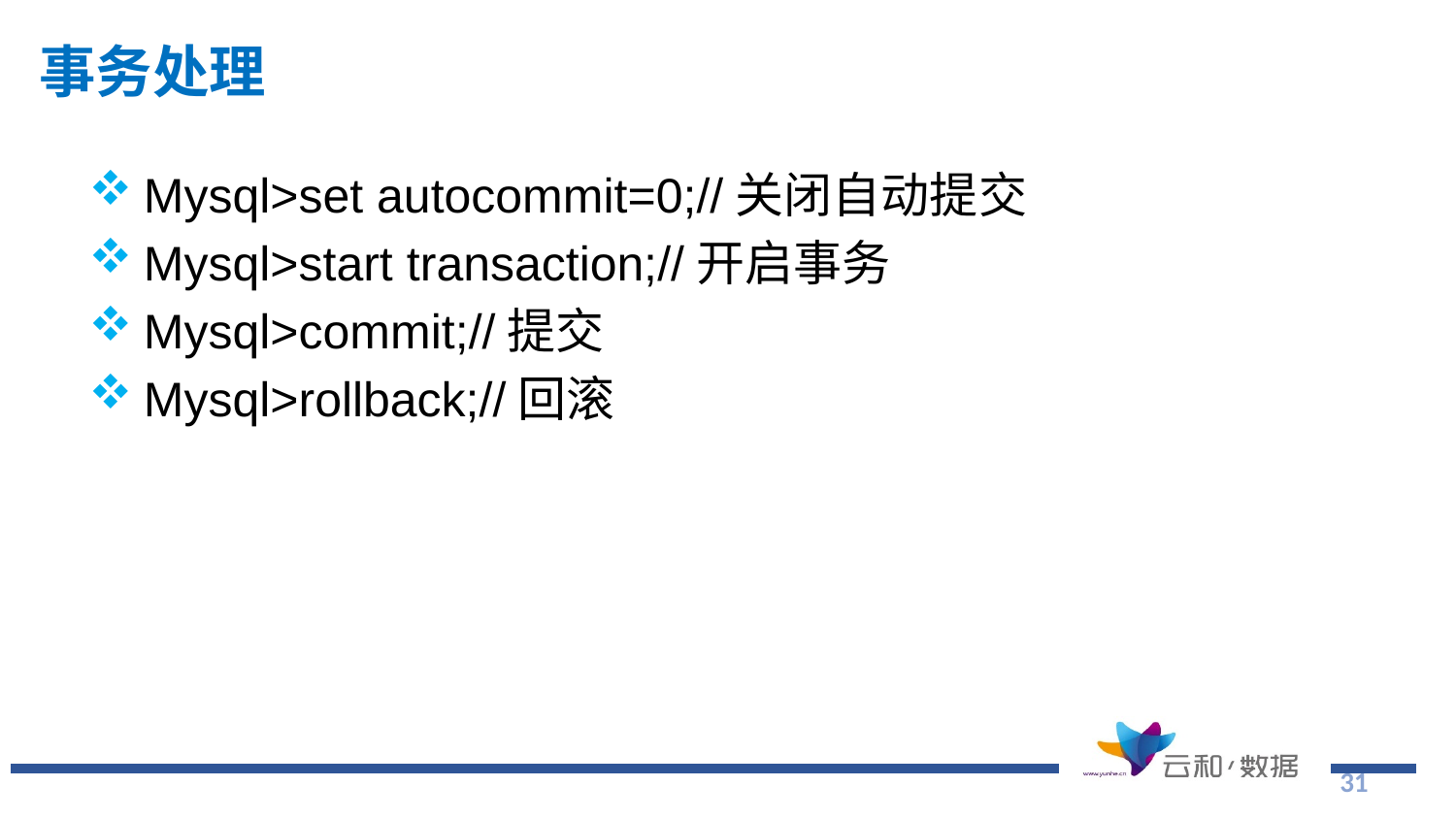

# 事务处理
Mysql>set autocommit=0;//关闭自动提交
Mysql>start transaction;//开启事务
Mysql>commit;//提交
Mysql>rollback;//回滚

31